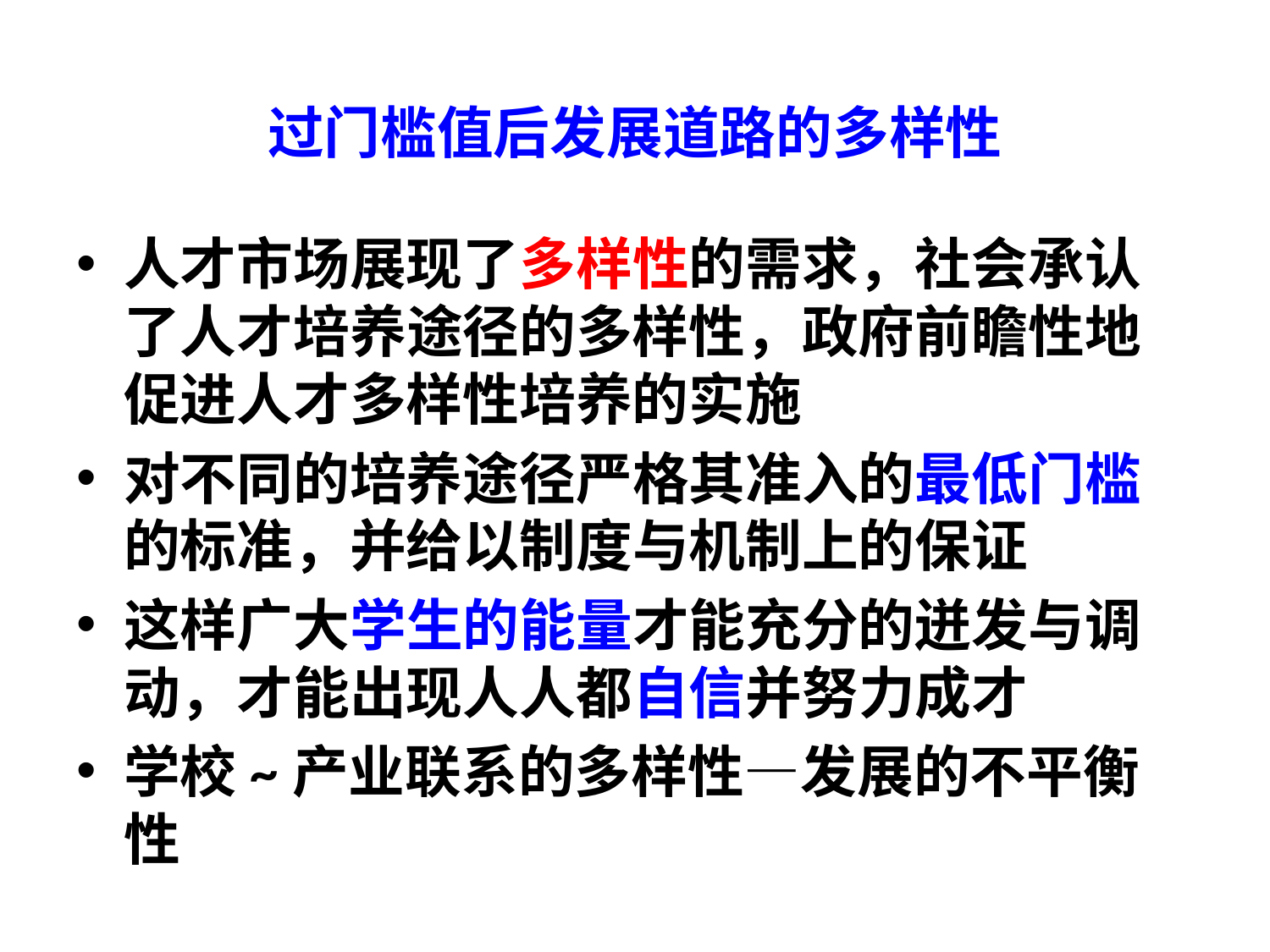

人才市场展现了多样性的需求，社会承认了人才培养途径的多样性，政府前瞻性地促进人才多样性培养的实施
对不同的培养途径严格其准入的最低门槛的标准，并给以制度与机制上的保证
这样广大学生的能量才能充分的迸发与调动，才能出现人人都自信并努力成才
学校~产业联系的多样性—发展的不平衡性
过门槛值后发展道路的多样性